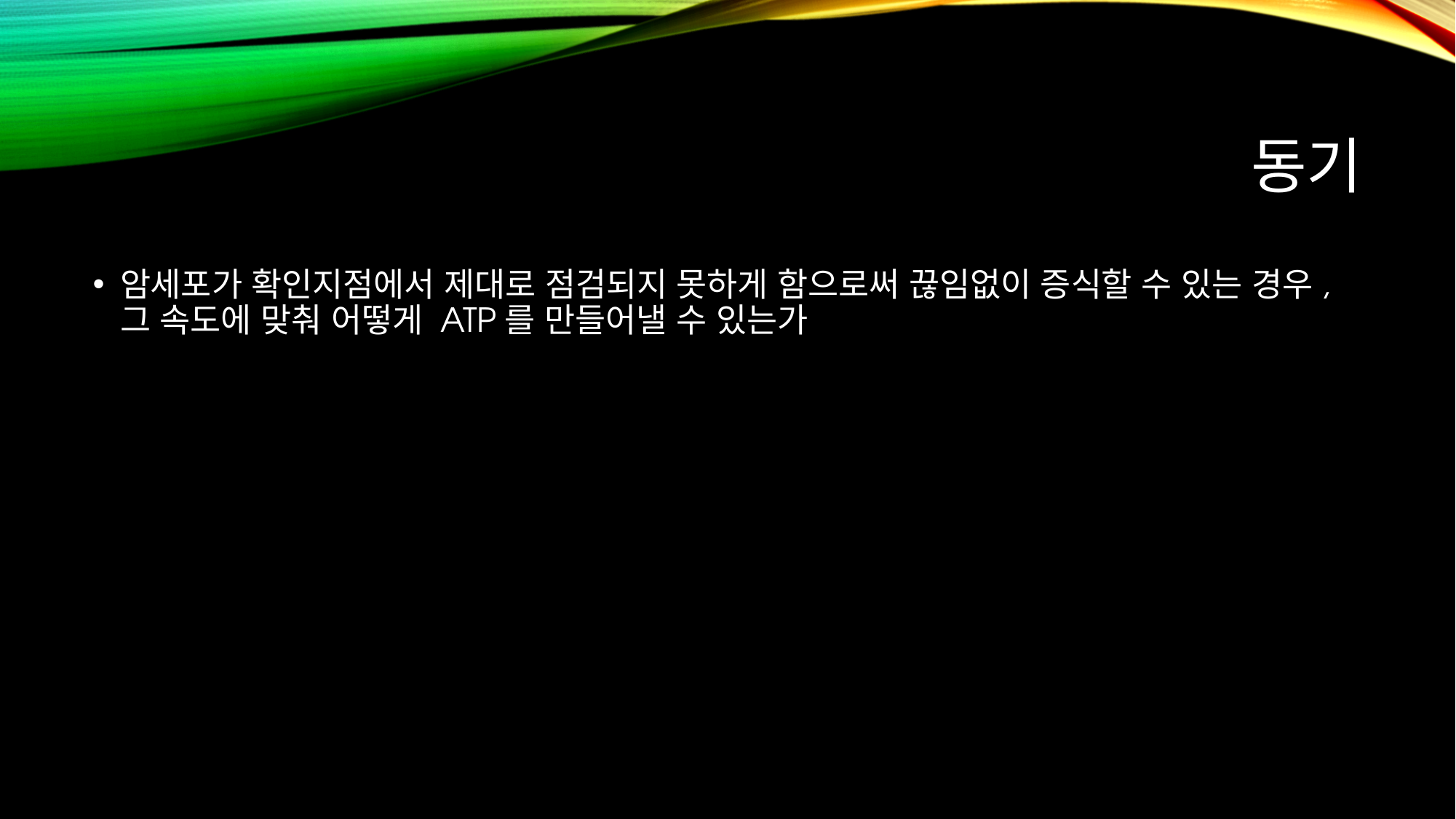

# 동기
암세포가 확인지점에서 제대로 점검되지 못하게 함으로써 끊임없이 증식할 수 있는 경우, 그 속도에 맞춰 어떻게 ATP를 만들어낼 수 있는가